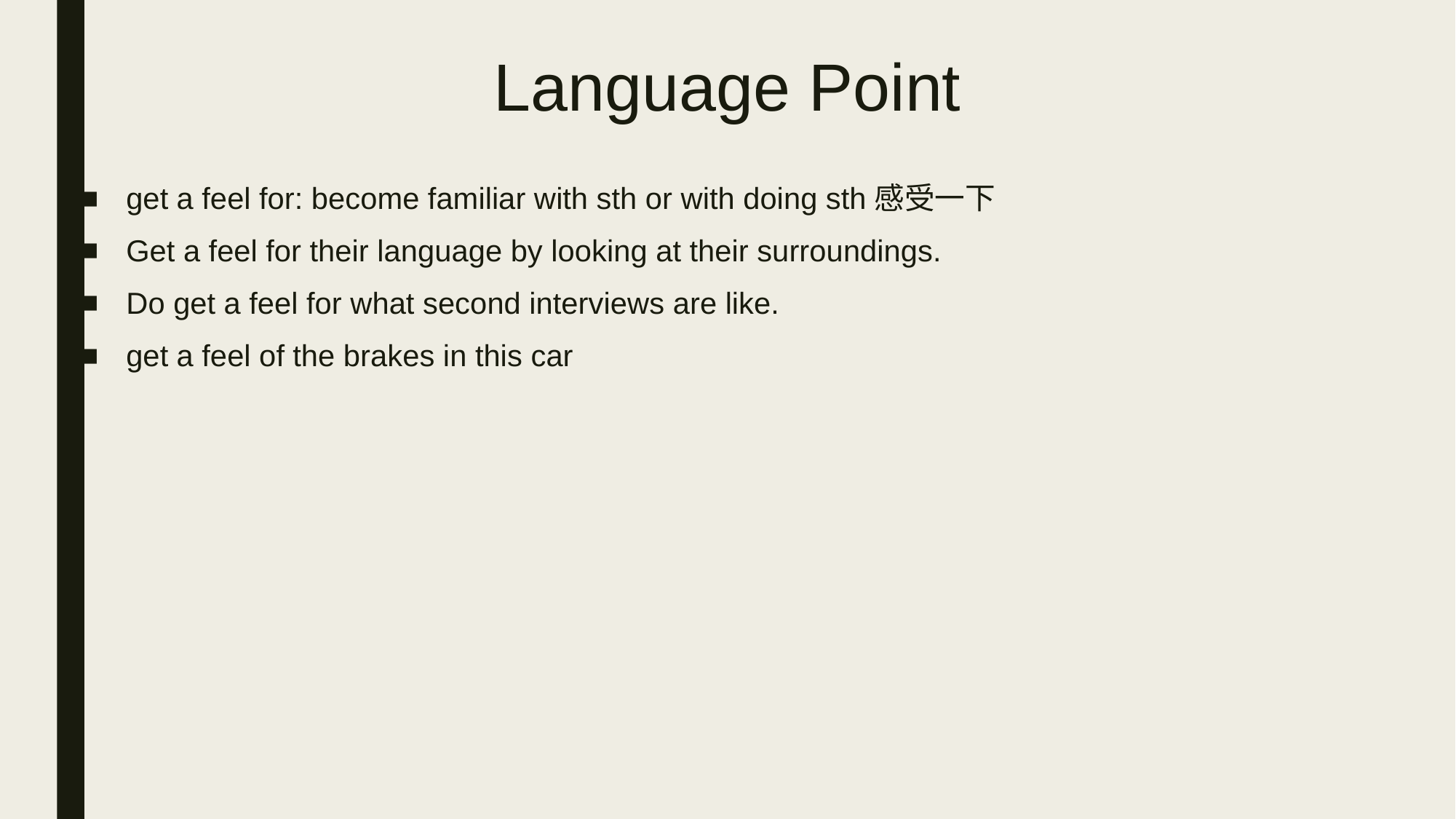

# Language Point
get a feel for: become familiar with sth or with doing sth感受一下
Get a feel for their language by looking at their surroundings.
Do get a feel for what second interviews are like.
get a feel of the brakes in this car